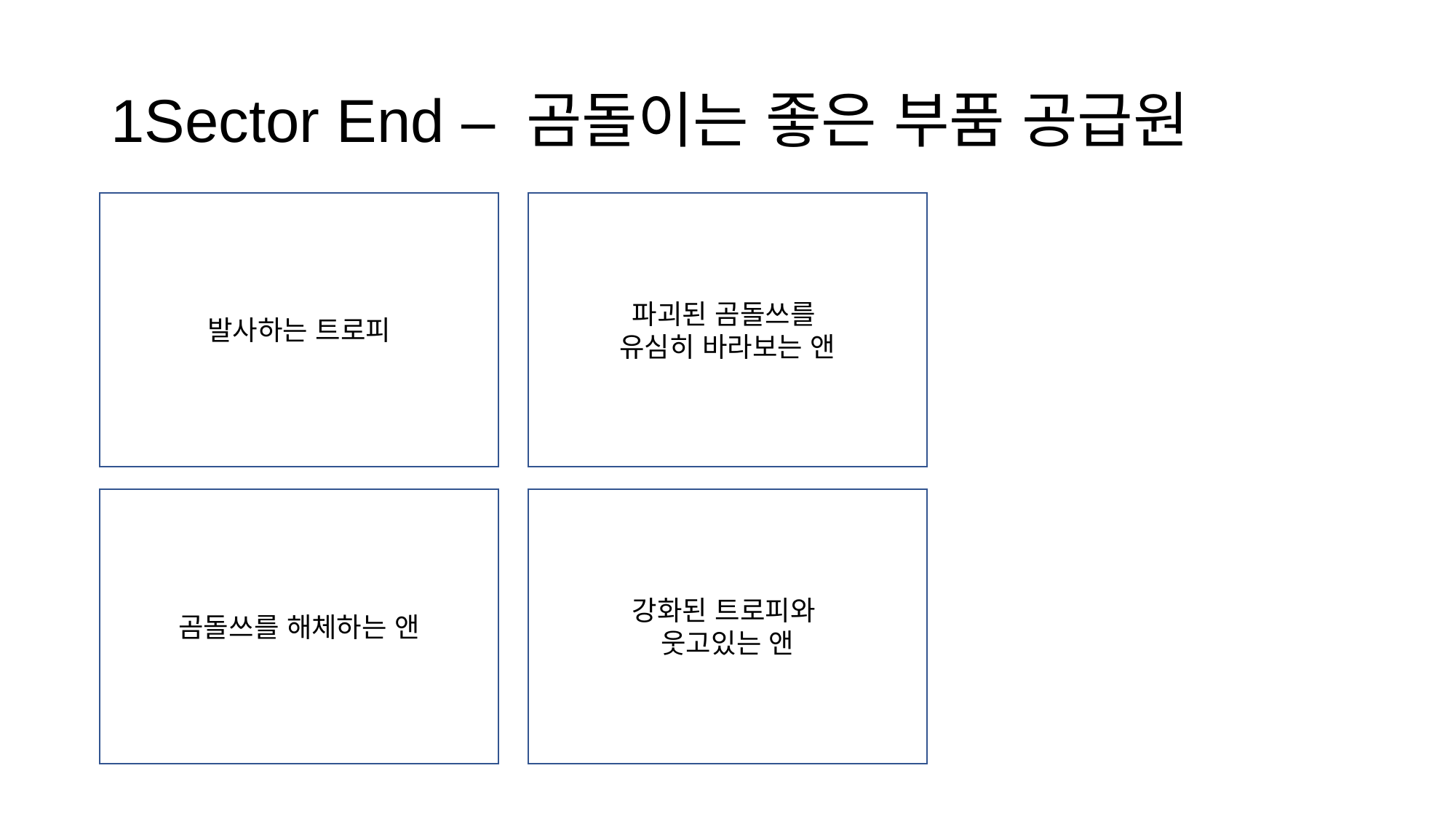

# 1Sector End – 곰돌이는 좋은 부품 공급원
파괴된 곰돌쓰를
유심히 바라보는 앤
발사하는 트로피
곰돌쓰를 해체하는 앤
강화된 트로피와
웃고있는 앤